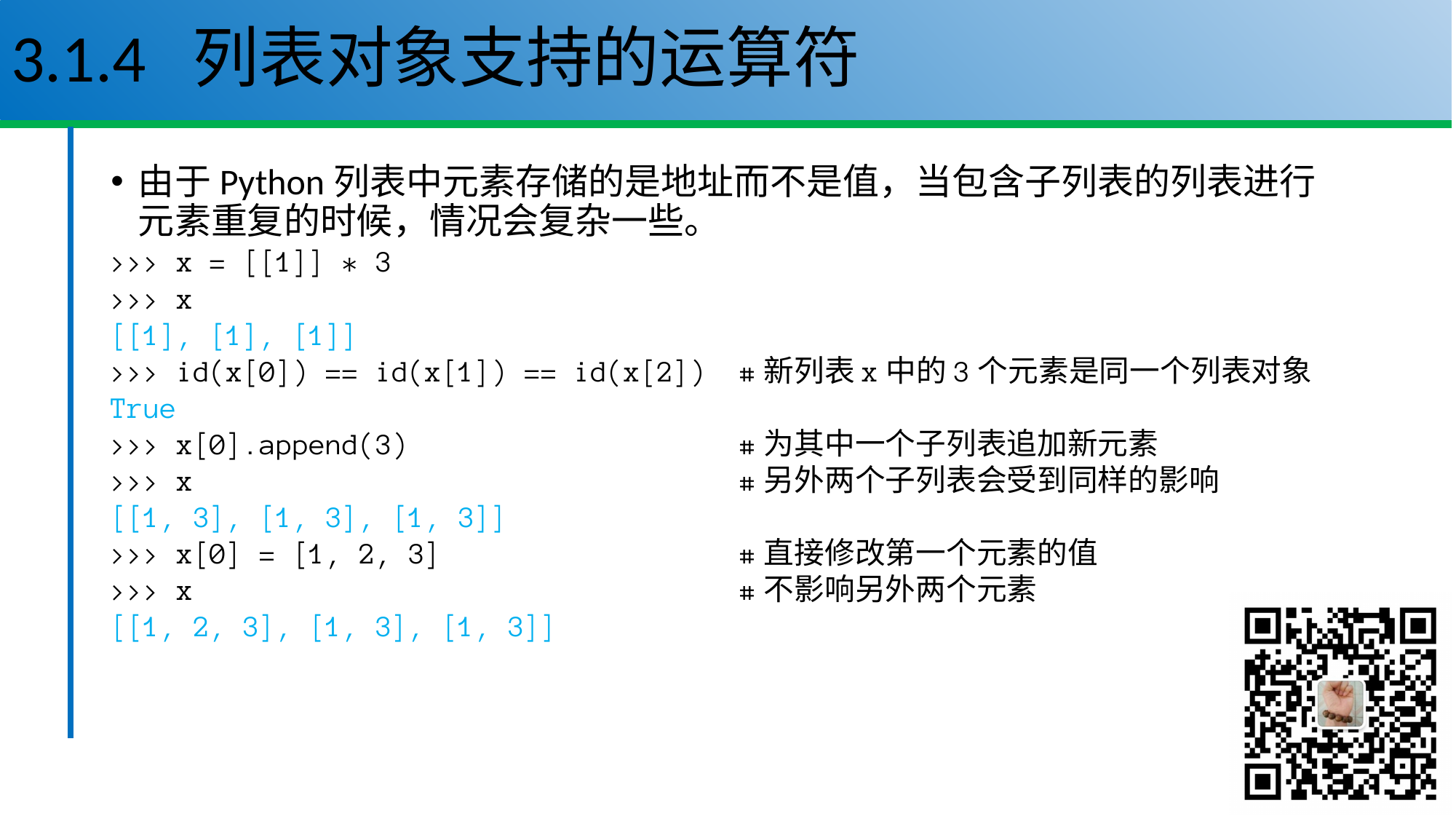

# 3.1.4  列表对象支持的运算符
由于Python列表中元素存储的是地址而不是值，当包含子列表的列表进行元素重复的时候，情况会复杂一些。
>>> x = [[1]] * 3
>>> x
[[1], [1], [1]]
>>> id(x[0]) == id(x[1]) == id(x[2])  #新列表x中的3个元素是同一个列表对象
True
>>> x[0].append(3)                    #为其中一个子列表追加新元素
>>> x                                 #另外两个子列表会受到同样的影响
[[1, 3], [1, 3], [1, 3]]
>>> x[0] = [1, 2, 3]                  #直接修改第一个元素的值
>>> x                                 #不影响另外两个元素
[[1, 2, 3], [1, 3], [1, 3]]
19